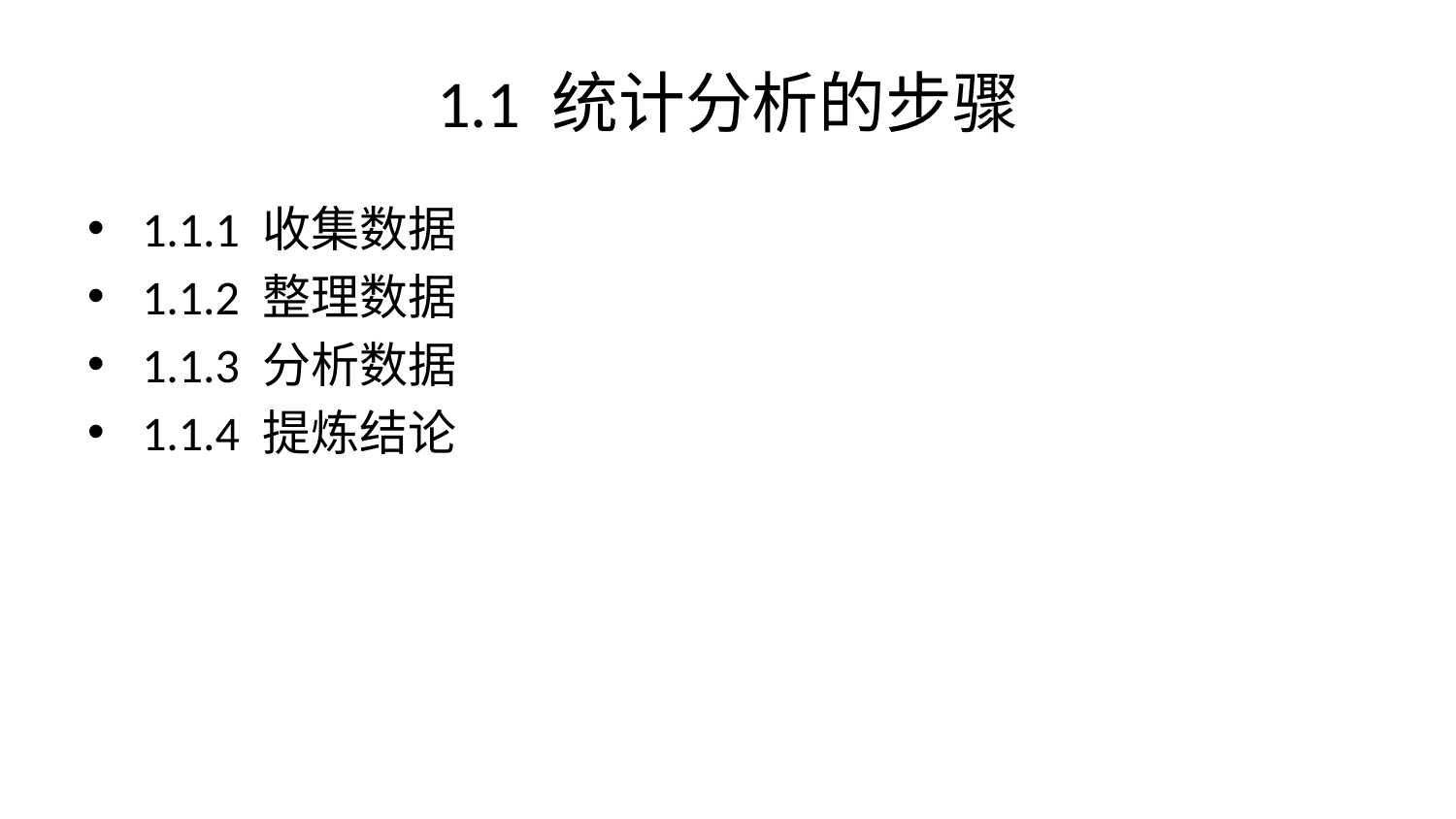

# 1.1 统计分析的步骤
1.1.1 收集数据
1.1.2 整理数据
1.1.3 分析数据
1.1.4 提炼结论